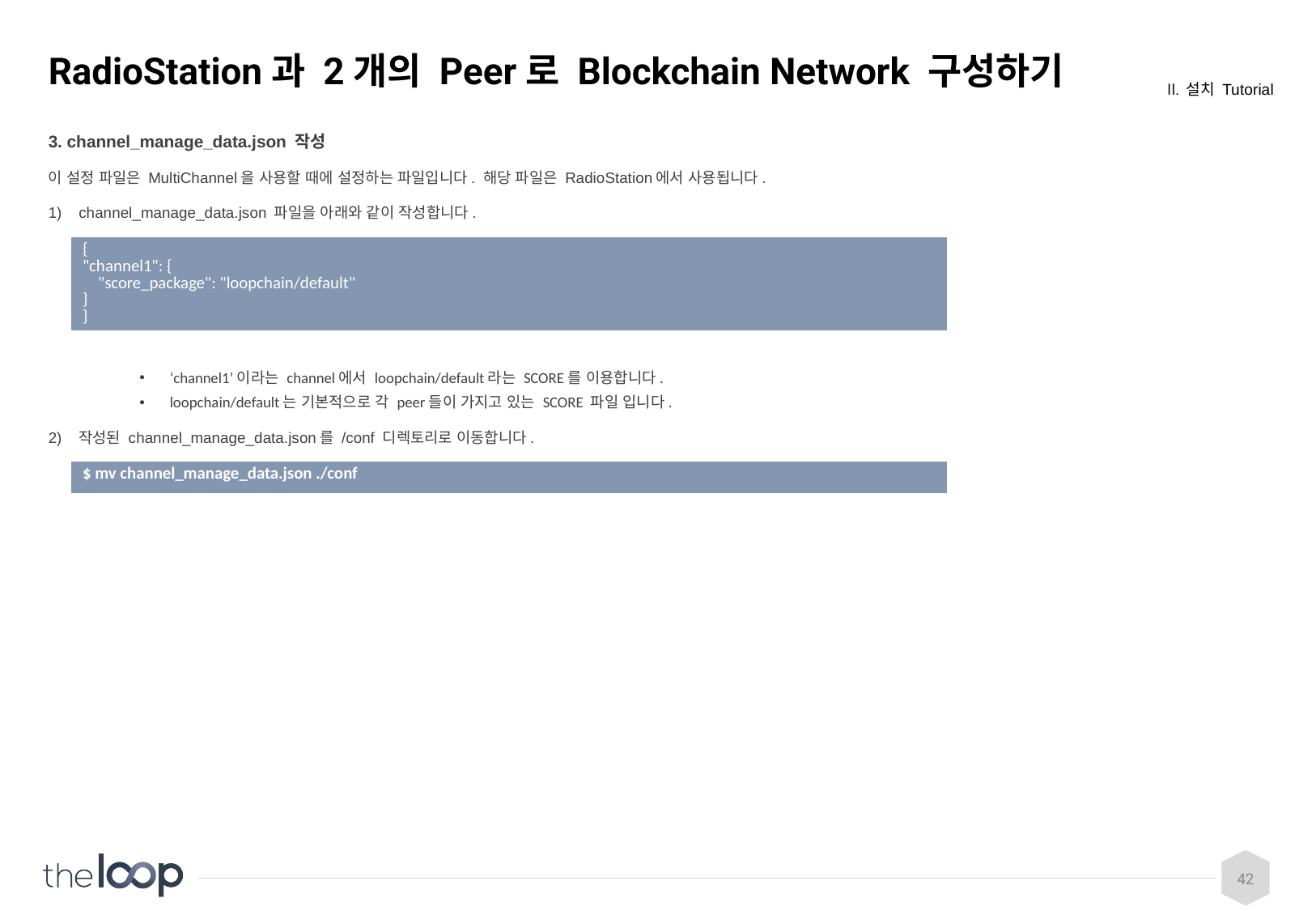

# RadioStation과 2개의 Peer로 Blockchain Network 구성하기
II. 설치 Tutorial

3. channel_manage_data.json 작성
이 설정 파일은 MultiChannel을 사용할 때에 설정하는 파일입니다. 해당 파일은 RadioStation에서 사용됩니다.
channel_manage_data.json 파일을 아래와 같이 작성합니다.

‘channel1’이라는 channel에서 loopchain/default라는 SCORE를 이용합니다.
loopchain/default는 기본적으로 각 peer들이 가지고 있는 SCORE 파일 입니다.
작성된 channel_manage_data.json를 /conf 디렉토리로 이동합니다.

| { "channel1": { "score\_package": "loopchain/default" } } |
| --- |
| $ mv channel\_manage\_data.json ./conf |
| --- |
42